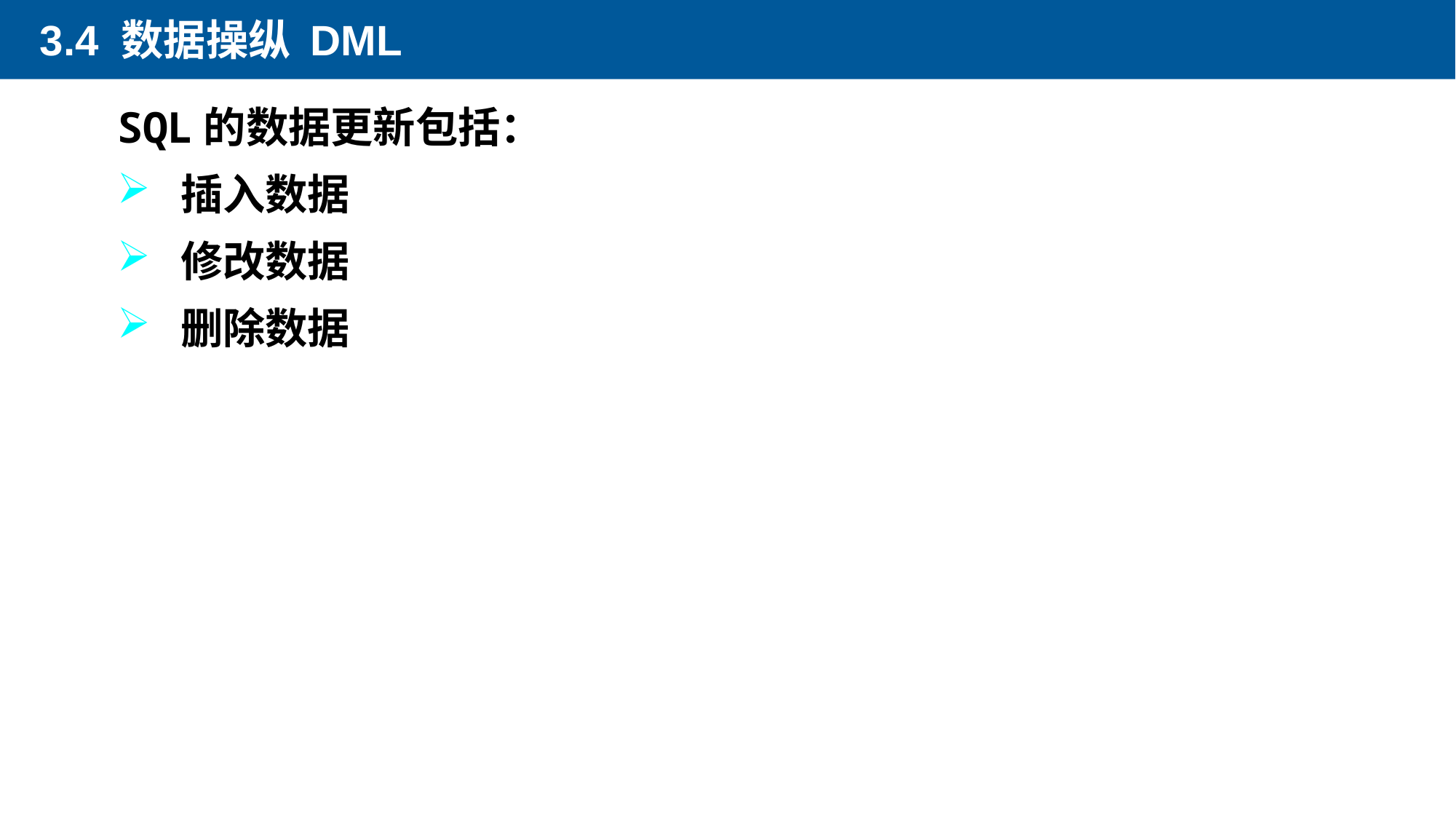

3.4 数据操纵 DML
SQL的数据更新包括：
  插入数据
  修改数据
  删除数据